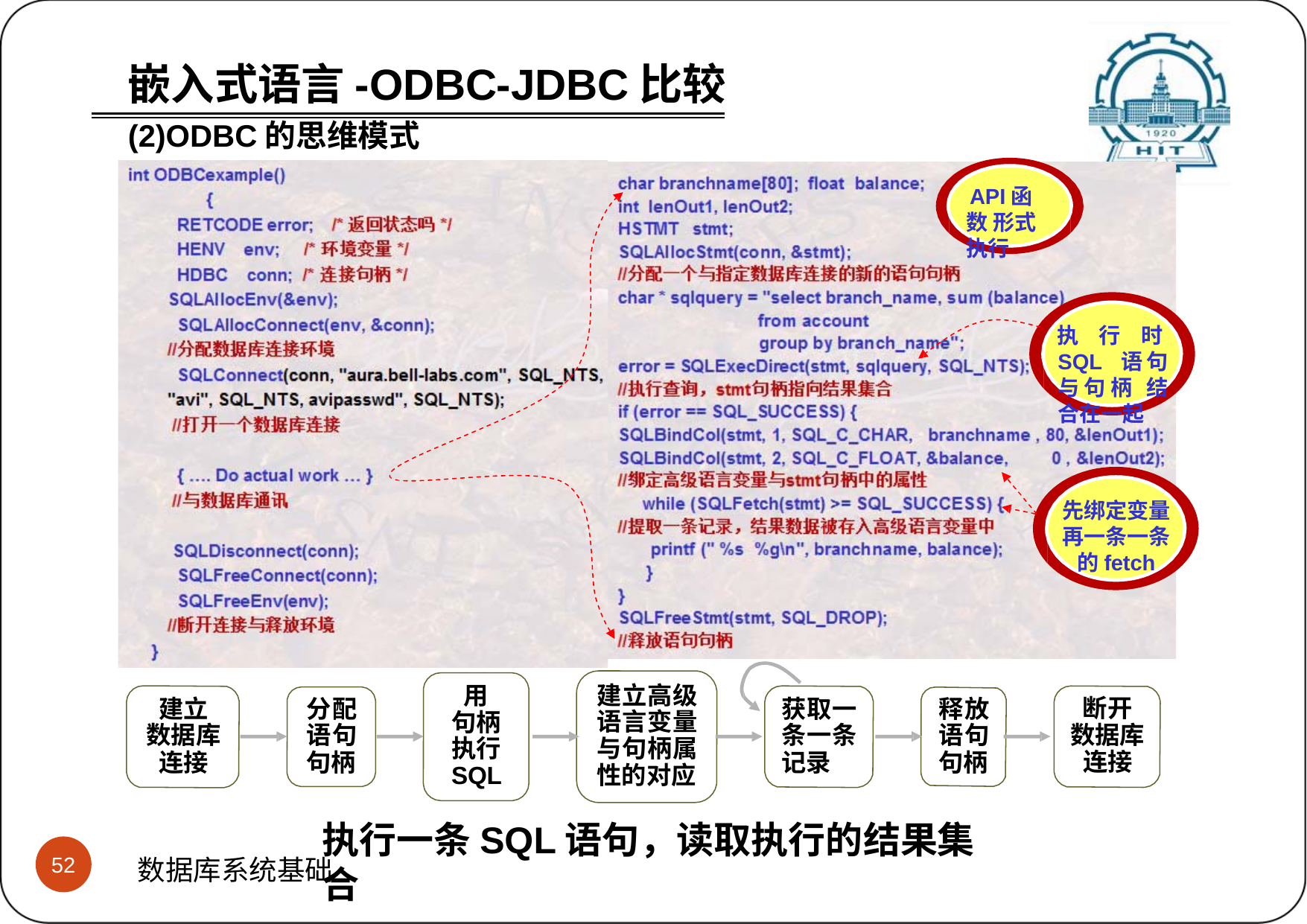

# 嵌入式语言-ODBC-JDBC比较
(2)ODBC的思维模式

API函数 形式执行

执行时SQL 语句与句柄 结合在一起

先绑定变量 再一条一条 的fetch

建立高级 语言变量 与句柄属 性的对应
用 句柄 执行 SQL

断开 数据库 连接
建立 数据库 连接
分配 语句 句柄
获取一 条一条 记录
释放 语句 句柄

执行一条SQL语句，读取执行的结果集合